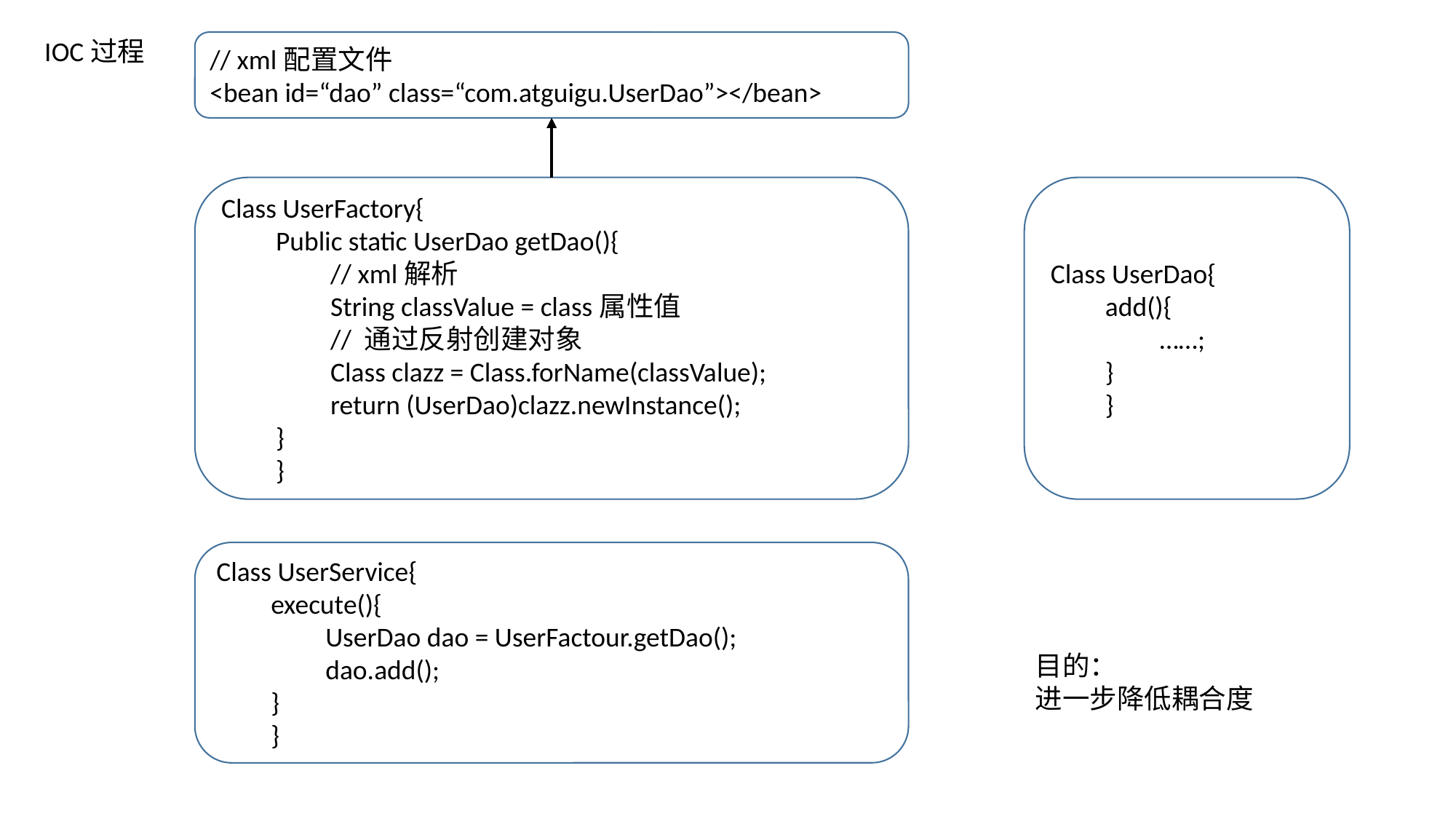

IOC过程
// xml配置文件
<bean id=“dao” class=“com.atguigu.UserDao”></bean>
Class UserFactory{
Public static UserDao getDao(){
	// xml解析
String classValue = class属性值
// 通过反射创建对象
Class clazz = Class.forName(classValue);
return (UserDao)clazz.newInstance();
}
}
Class UserDao{
add(){
……;
}
}
Class UserService{
execute(){
UserDao dao = UserFactour.getDao();
dao.add();
}
}
目的：
进一步降低耦合度